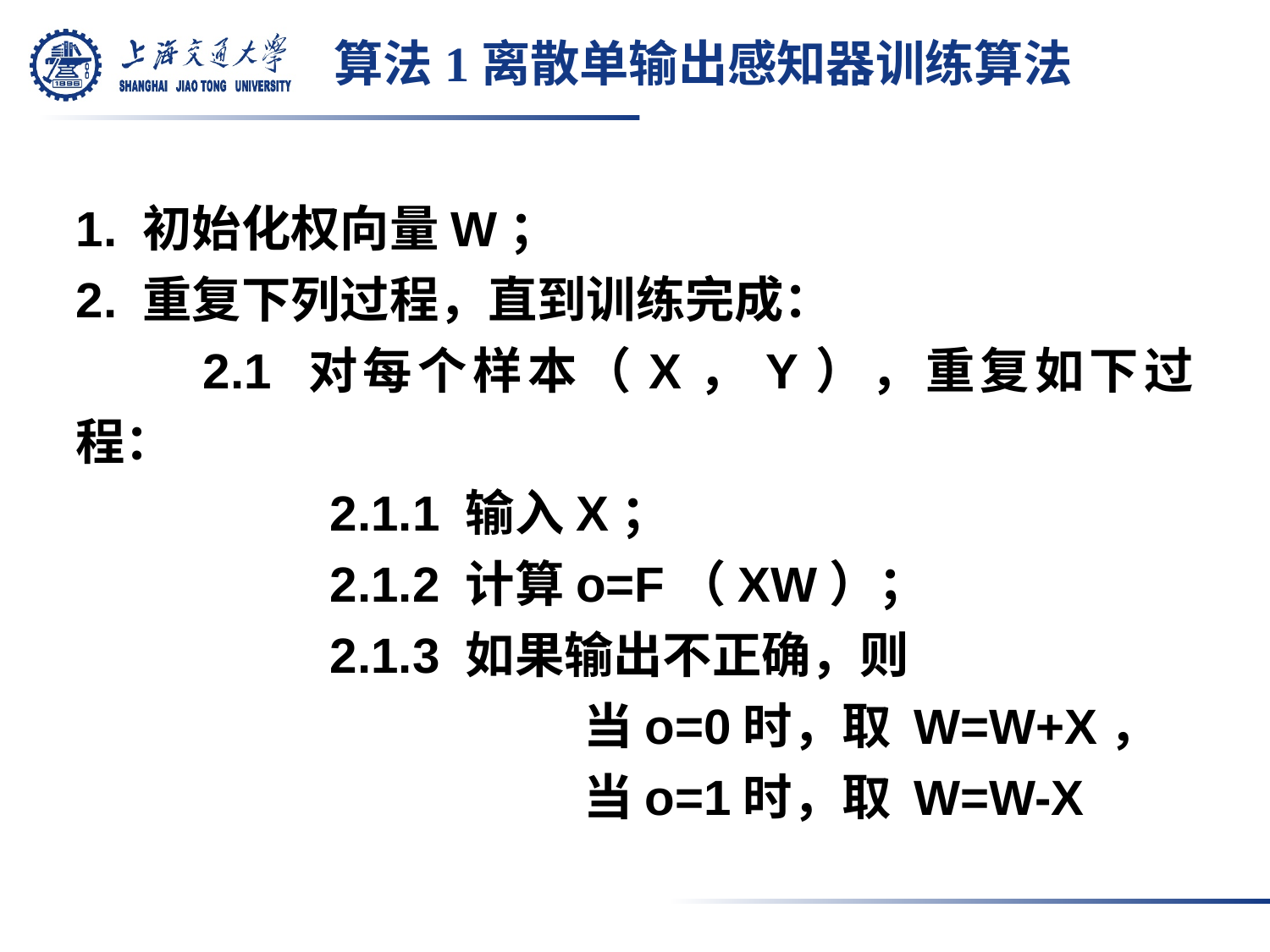

# 算法1离散单输出感知器训练算法
1. 初始化权向量W；
2. 重复下列过程，直到训练完成：
	2.1 对每个样本（X，Y），重复如下过程：
		2.1.1 输入X；
		2.1.2 计算o=F（XW）；
		2.1.3 如果输出不正确，则
				当o=0时，取 W=W+X，
				当o=1时，取 W=W-X